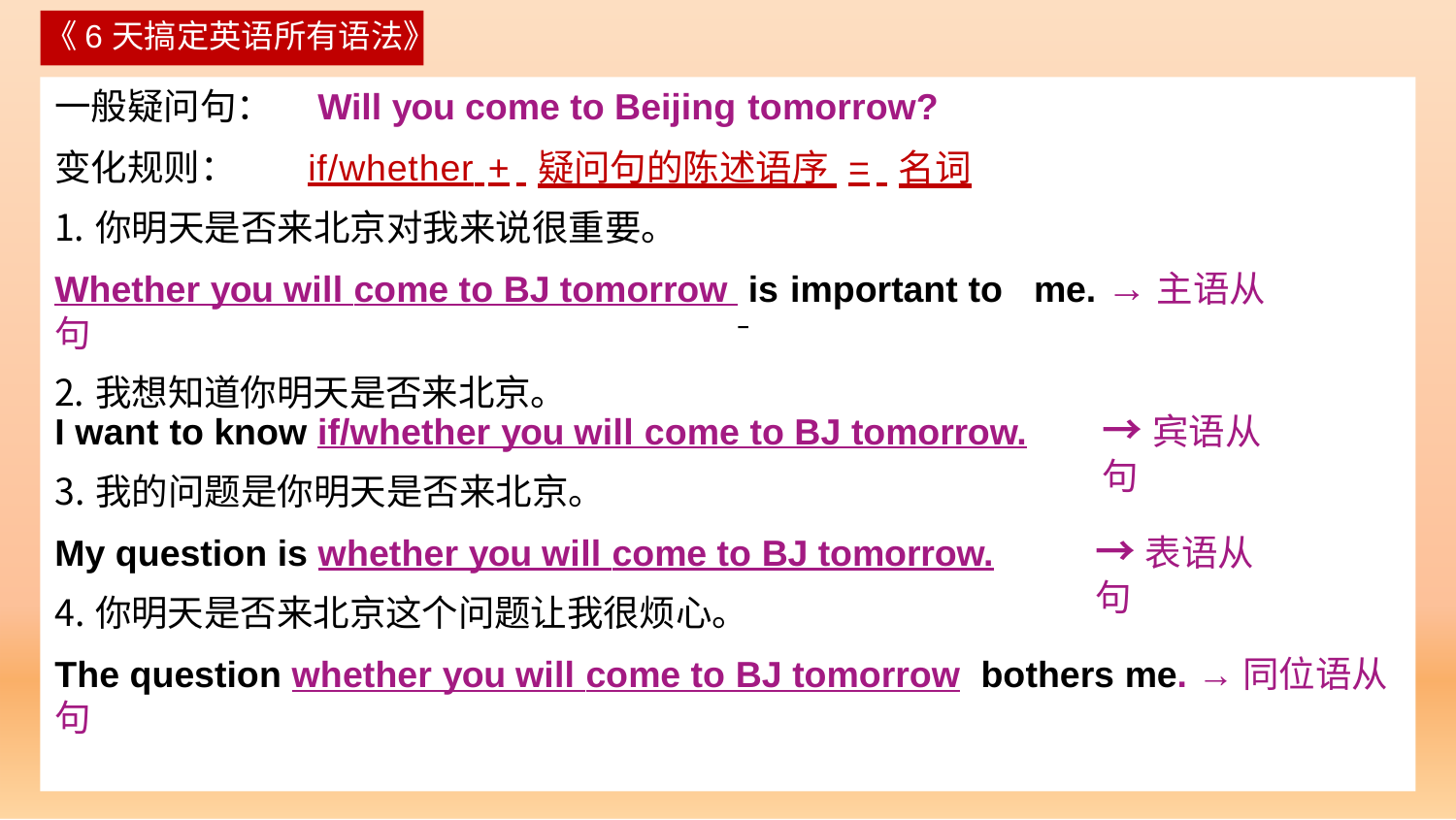

《6天搞定英语所有语法》

一般疑问句：	Will you come to Beijing tomorrow?
变化规则：	if/whether + 疑问句的陈述语序 = 名词
你明天是否来北京对我来说很重要。
Whether you will come to BJ tomorrow  is important to	me. →主语从句
我想知道你明天是否来北京。

I want to know if/whether you will come to BJ tomorrow.
我的问题是你明天是否来北京。
My question is whether you will come to BJ tomorrow.
你明天是否来北京这个问题让我很烦心。
→宾语从句
→表语从句
The question whether you will come to BJ tomorrow	bothers me. →同位语从句